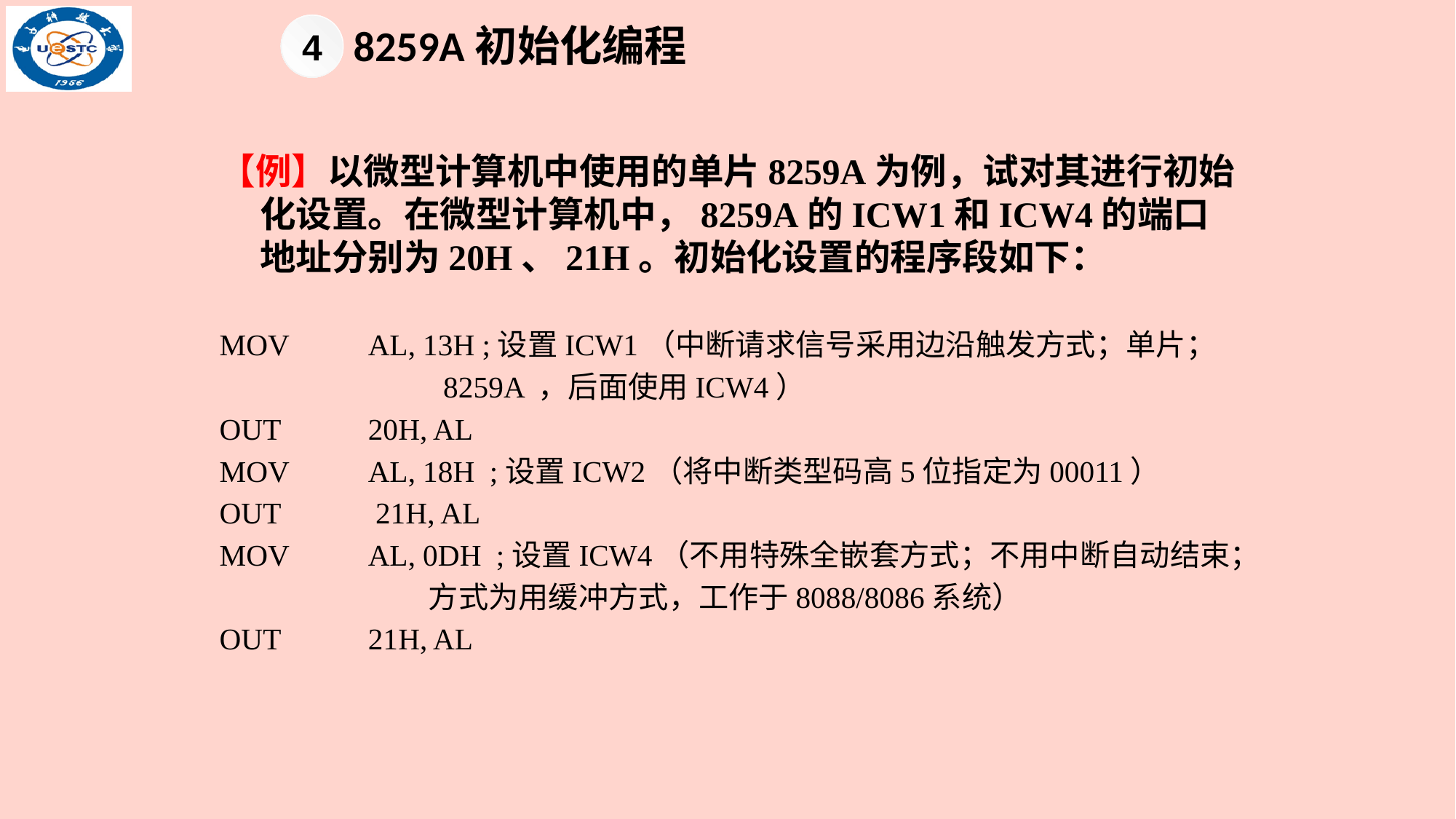

8259A初始化编程

4
【例】以微型计算机中使用的单片8259A为例，试对其进行初始化设置。在微型计算机中，8259A的ICW1和ICW4的端口地址分别为20H、21H。初始化设置的程序段如下：

MOV	AL, 13H ;设置ICW1（中断请求信号采用边沿触发方式；单片；
                              8259A ，后面使用ICW4）
OUT	20H, AL
MOV	AL, 18H  ;设置ICW2（将中断类型码高5位指定为00011）
OUT	 21H, AL
MOV	AL, 0DH  ;设置ICW4（不用特殊全嵌套方式；不用中断自动结束；
                              方式为用缓冲方式，工作于8088/8086系统）
OUT 	21H, AL